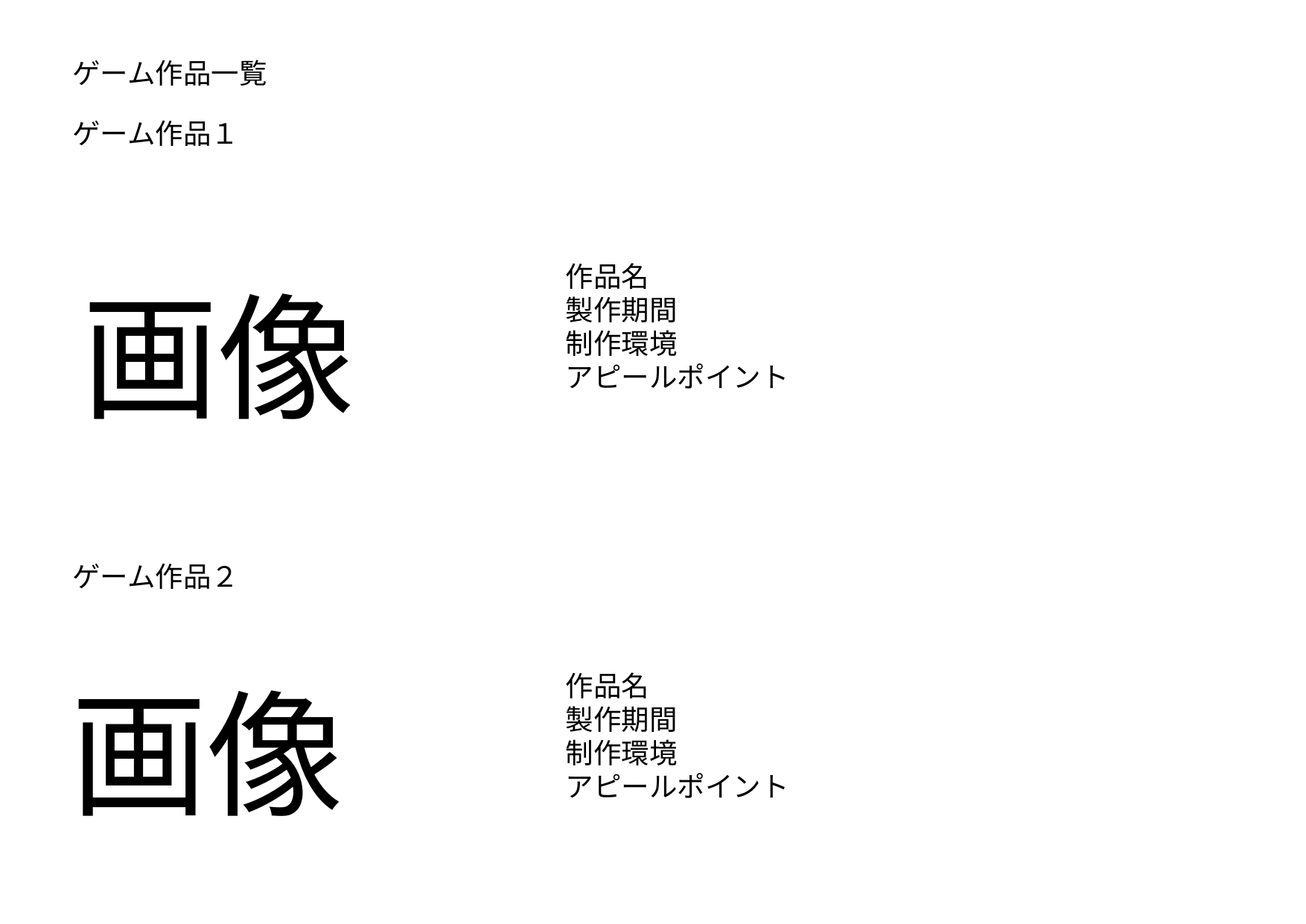

ゲーム作品一覧
ゲーム作品１
作品名
製作期間
制作環境
アピールポイント
画像
ゲーム作品２
画像
作品名
製作期間
制作環境
アピールポイント